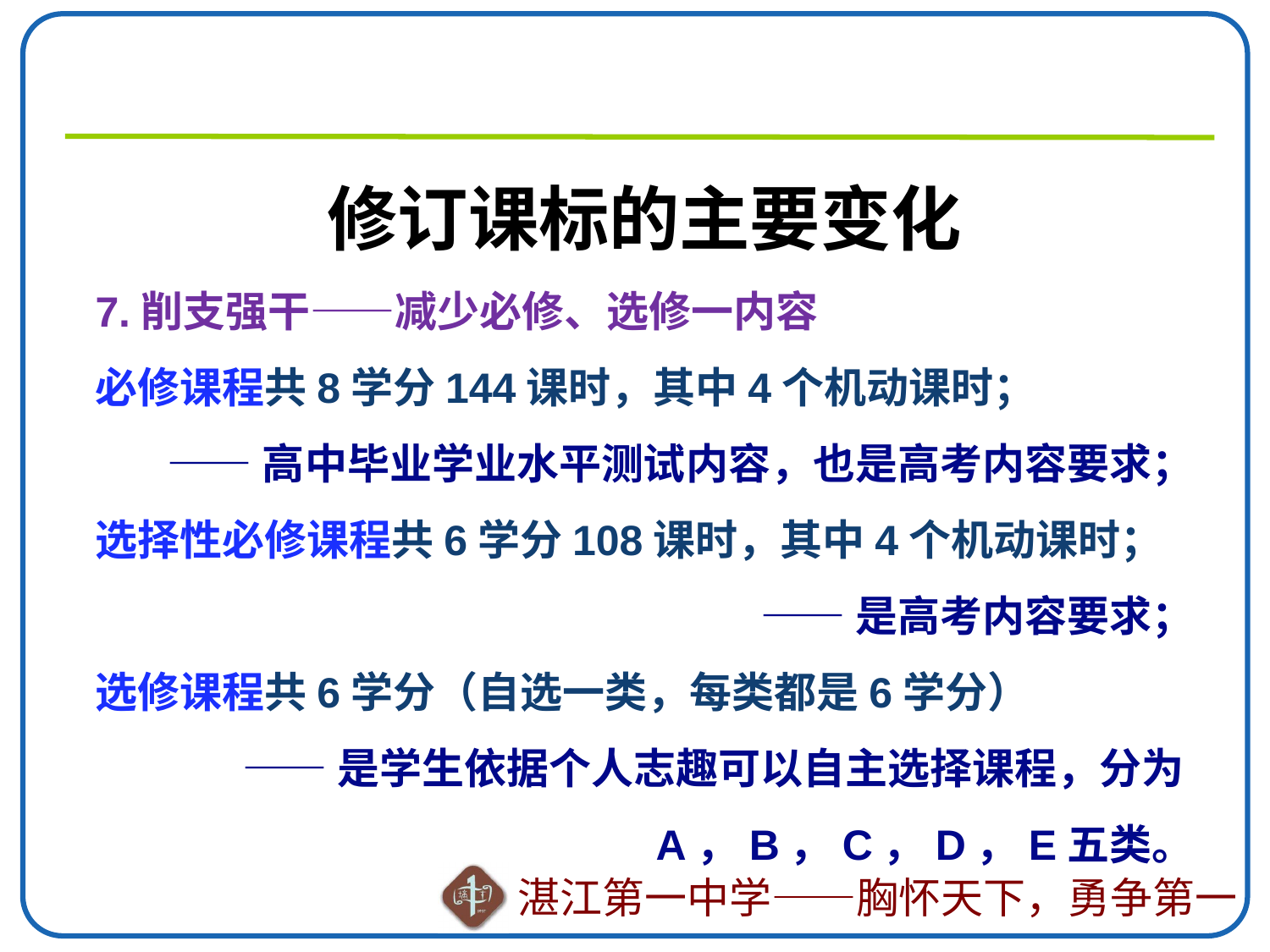

#
修订课标的主要变化
7.削支强干——减少必修、选修一内容
必修课程共8学分144课时，其中4个机动课时；
——高中毕业学业水平测试内容，也是高考内容要求；
选择性必修课程共6学分108课时，其中4个机动课时；
——是高考内容要求；
选修课程共6学分（自选一类，每类都是6学分）
——是学生依据个人志趣可以自主选择课程，分为A，B，C，D，E五类。

26